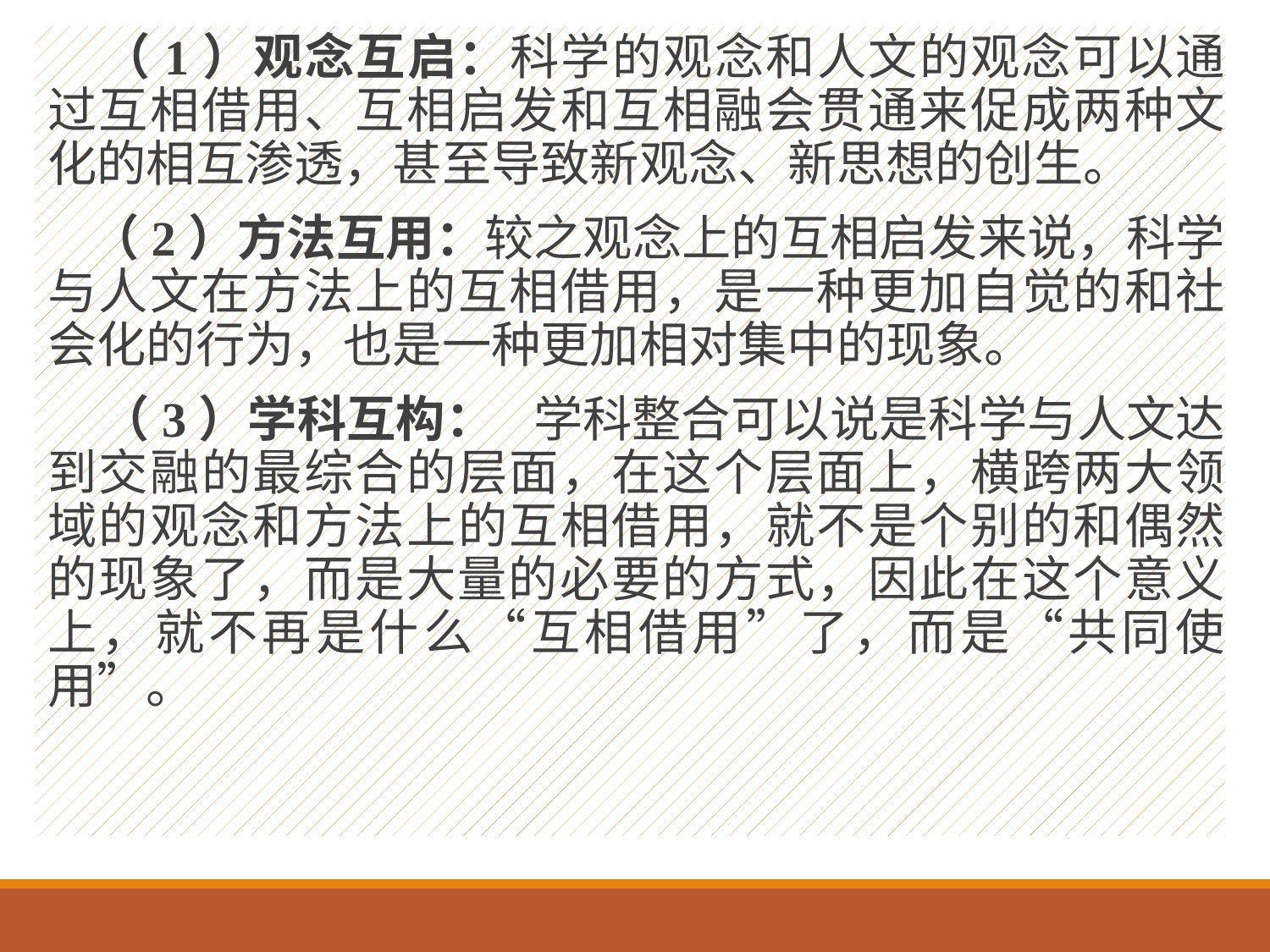

（1）观念互启：科学的观念和人文的观念可以通过互相借用、互相启发和互相融会贯通来促成两种文化的相互渗透，甚至导致新观念、新思想的创生。
（2）方法互用：较之观念上的互相启发来说，科学与人文在方法上的互相借用，是一种更加自觉的和社会化的行为，也是一种更加相对集中的现象。
（3）学科互构：	学科整合可以说是科学与人文达到交融的最综合的层面，在这个层面上，横跨两大领域的观念和方法上的互相借用，就不是个别的和偶然的现象了，而是大量的必要的方式，因此在这个意义上，就不再是什么“互相借用”了，而是“共同使用”。